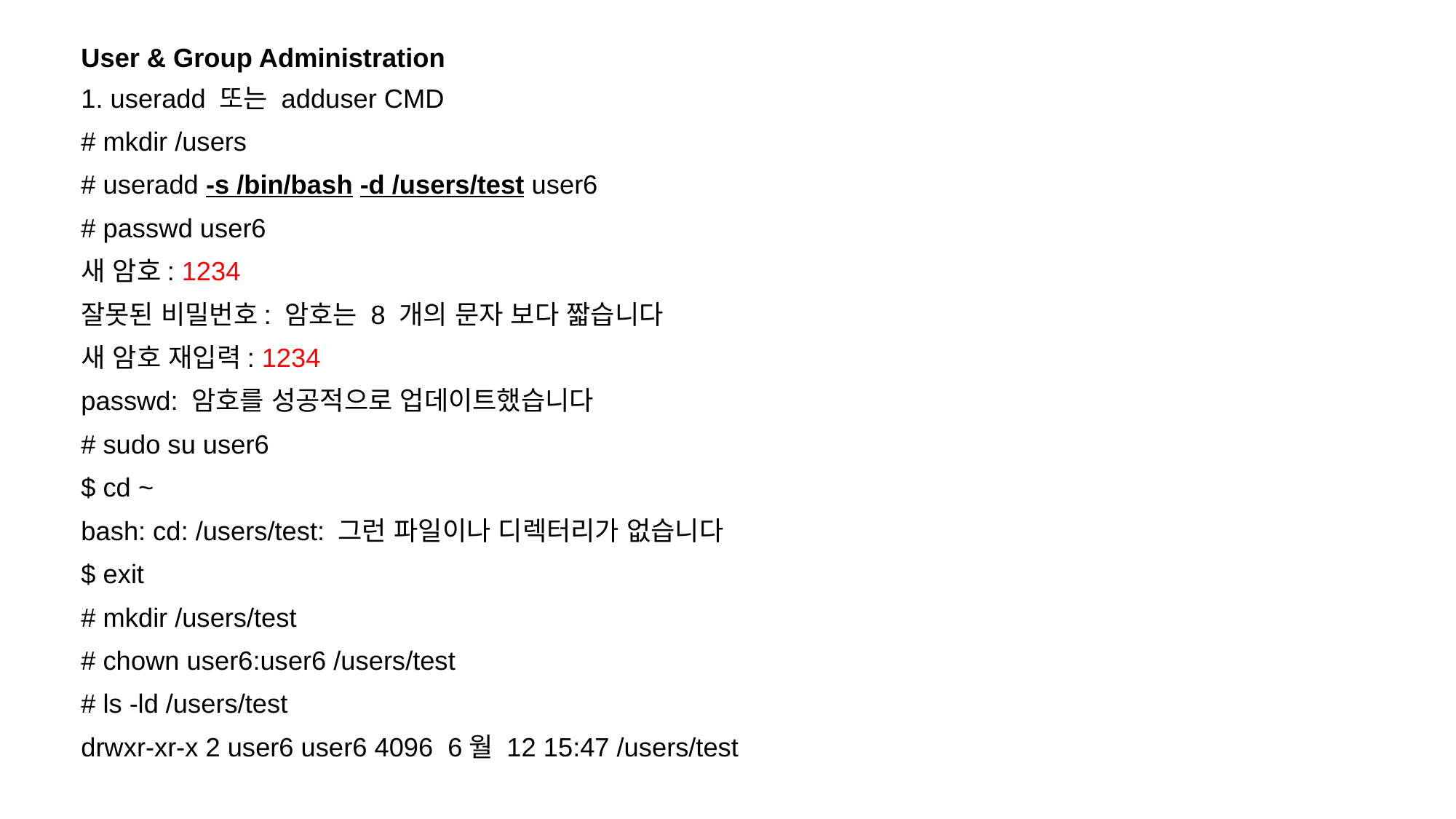

User & Group Administration
1. useradd 또는 adduser CMD
# mkdir /users
# useradd -s /bin/bash -d /users/test user6
# passwd user6
새 암호: 1234
잘못된 비밀번호: 암호는 8 개의 문자 보다 짧습니다
새 암호 재입력: 1234
passwd: 암호를 성공적으로 업데이트했습니다
# sudo su user6
$ cd ~
bash: cd: /users/test: 그런 파일이나 디렉터리가 없습니다
$ exit
# mkdir /users/test
# chown user6:user6 /users/test
# ls -ld /users/test
drwxr-xr-x 2 user6 user6 4096  6월 12 15:47 /users/test